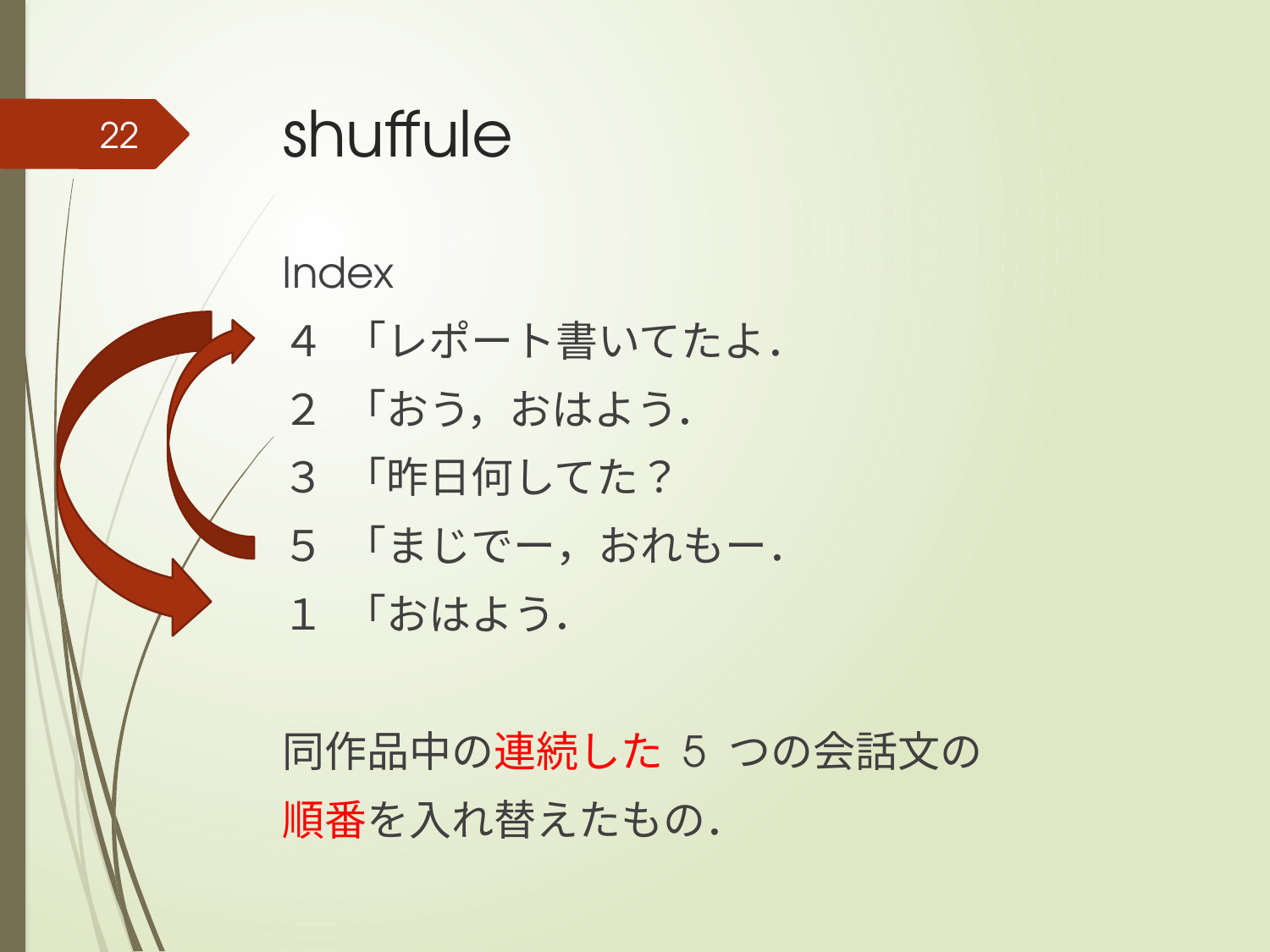

# shuffule
22
Index
４  「レポート書いてたよ．
２  「おう，おはよう．
３  「昨日何してた？
５  「まじでー，おれもー．
１  「おはよう．

同作品中の連続した 5 つの会話文の
順番を入れ替えたもの．